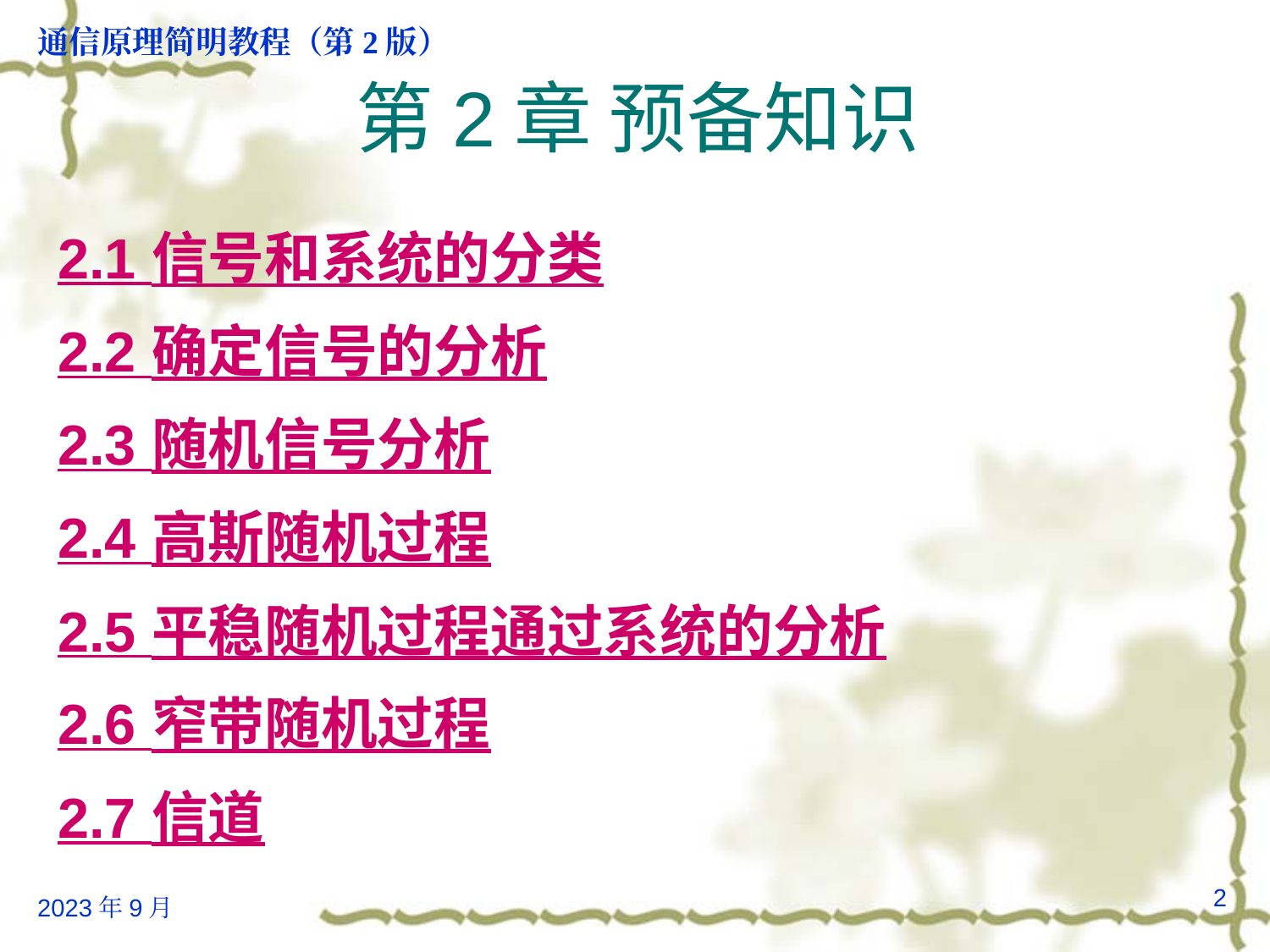

# 第2章 预备知识
2.1 信号和系统的分类
2.2 确定信号的分析
2.3 随机信号分析
2.4 高斯随机过程
2.5 平稳随机过程通过系统的分析
2.6 窄带随机过程
2.7 信道

2